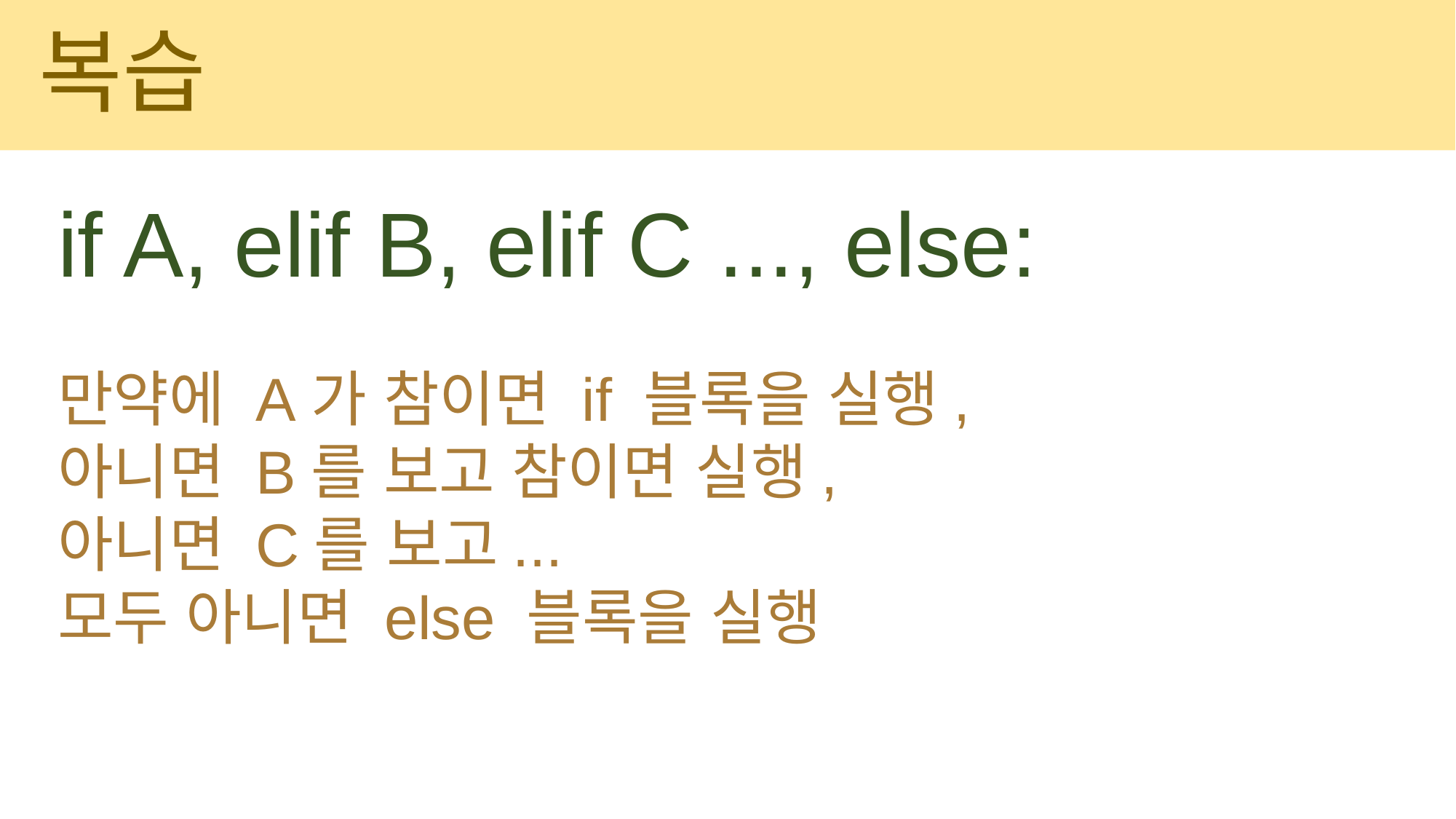

복습
if A, elif B, elif C ..., else:

만약에 A가 참이면 if 블록을 실행,
아니면 B를 보고 참이면 실행,
아니면 C를 보고...
모두 아니면 else 블록을 실행